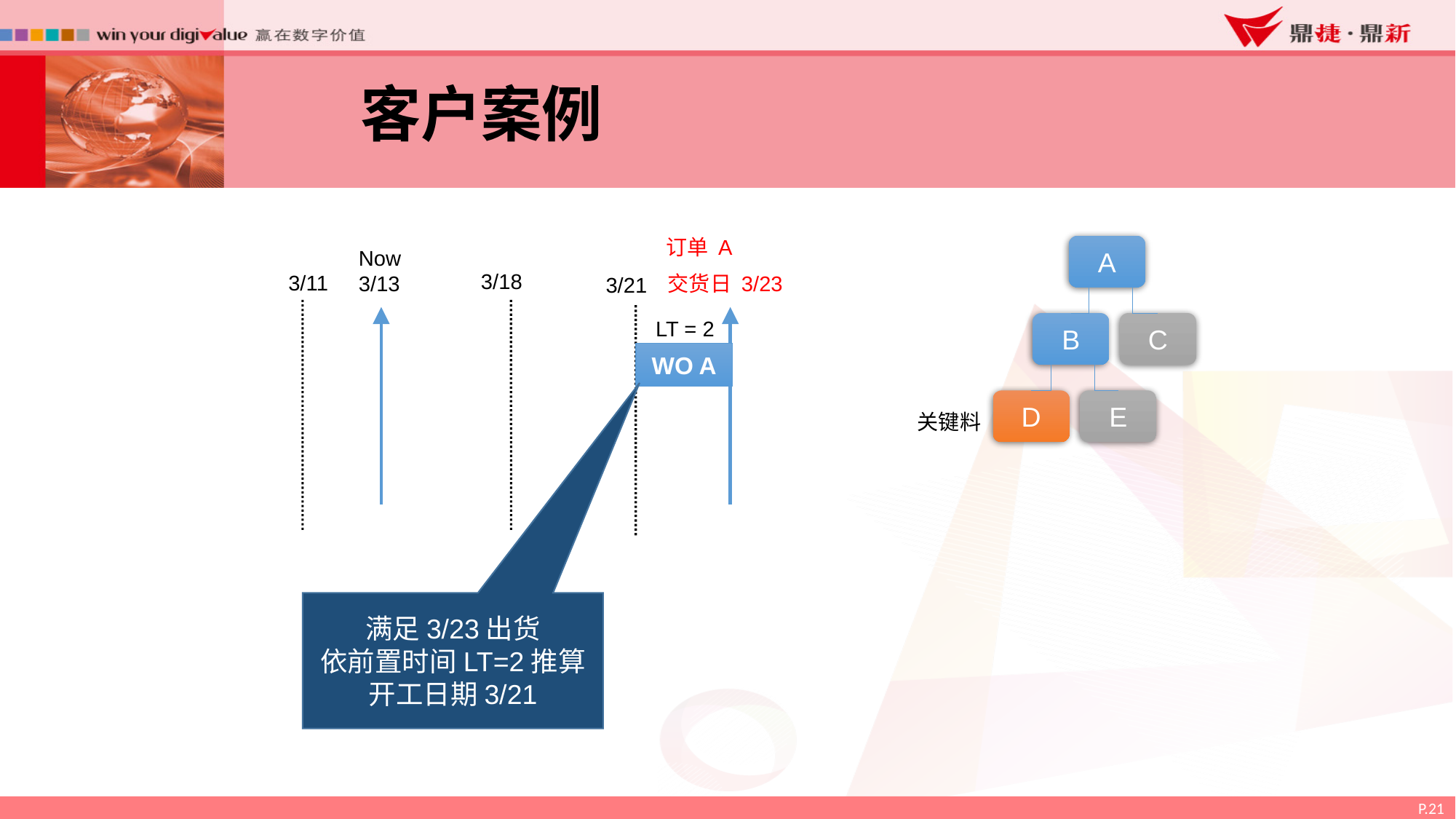

客户案例

订单 A
A
Now
3/13
3/18
3/11
交货日 3/23
3/21

LT = 2
B
C
WO A
D
E
关键料
满足3/23出货
依前置时间LT=2推算
开工日期3/21